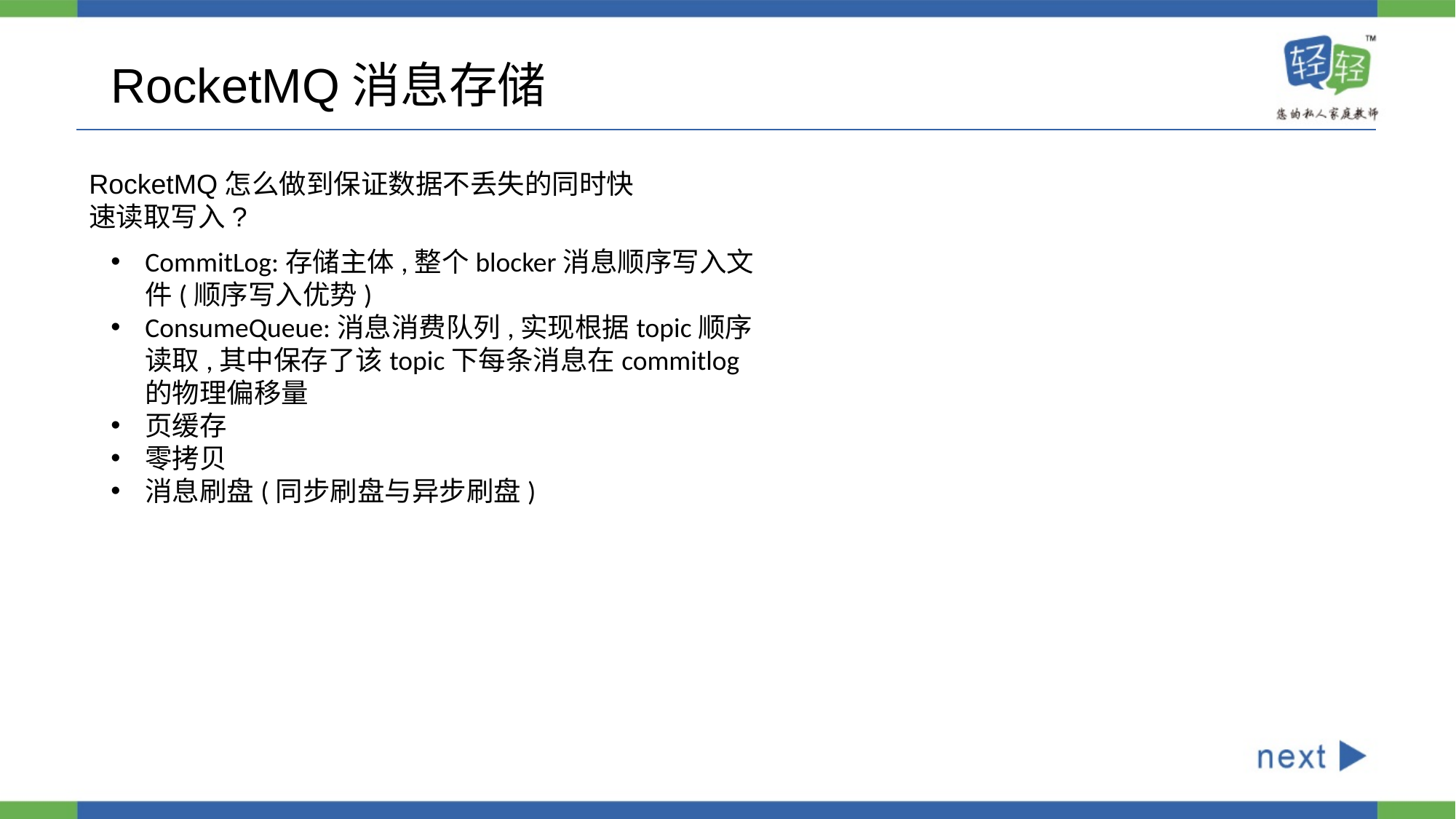

RocketMQ消息存储
RocketMQ怎么做到保证数据不丢失的同时快速读取写入?
CommitLog:存储主体,整个blocker消息顺序写入文件(顺序写入优势)
ConsumeQueue:消息消费队列,实现根据topic顺序读取,其中保存了该topic下每条消息在commitlog的物理偏移量
页缓存
零拷贝
消息刷盘(同步刷盘与异步刷盘)